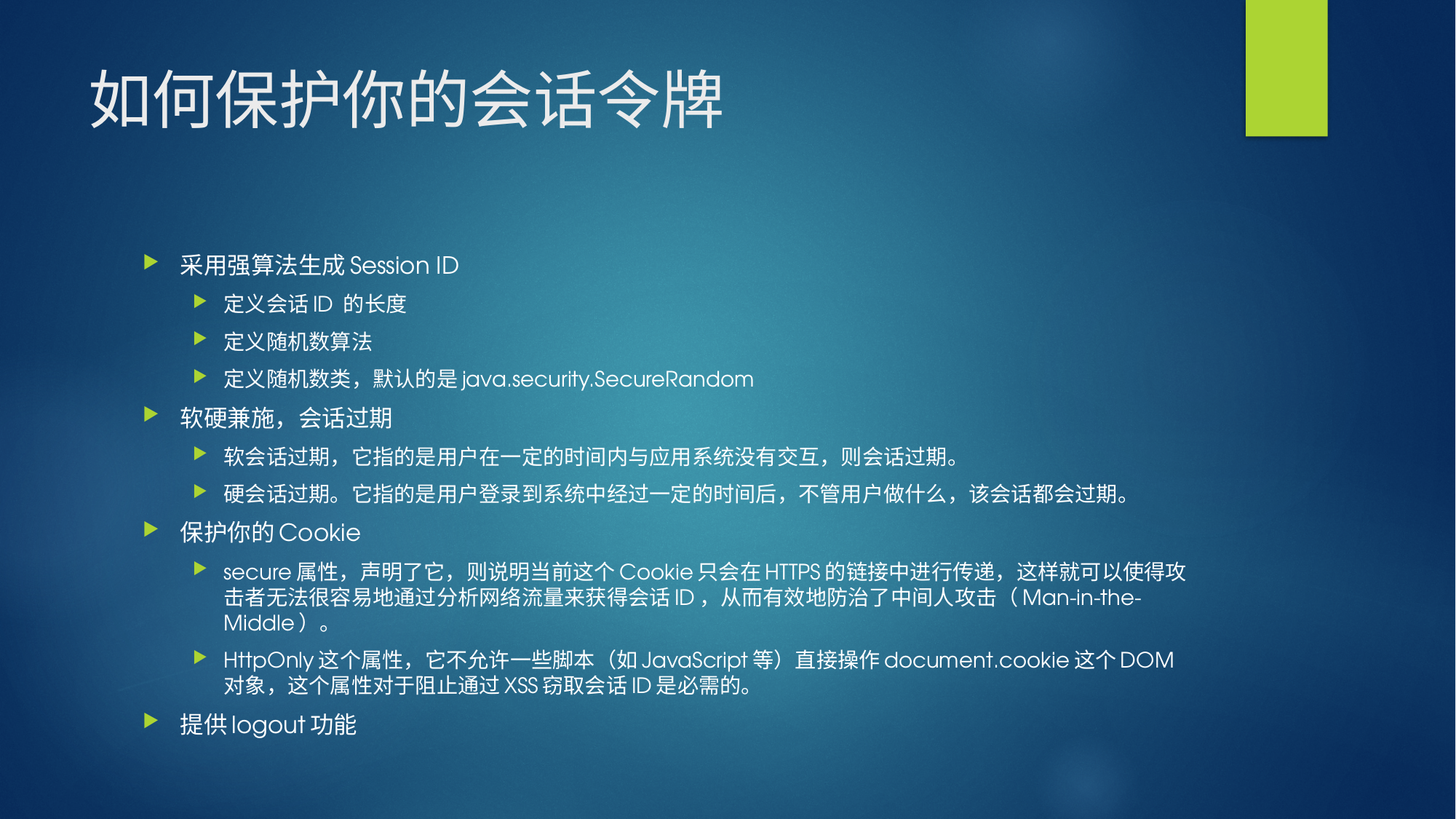

# 如何保护你的会话令牌
采用强算法生成Session ID
定义会话ID 的长度
定义随机数算法
定义随机数类，默认的是java.security.SecureRandom
软硬兼施，会话过期
软会话过期，它指的是用户在一定的时间内与应用系统没有交互，则会话过期。
硬会话过期。它指的是用户登录到系统中经过一定的时间后，不管用户做什么，该会话都会过期。
保护你的Cookie
secure属性，声明了它，则说明当前这个Cookie只会在HTTPS的链接中进行传递，这样就可以使得攻击者无法很容易地通过分析网络流量来获得会话ID，从而有效地防治了中间人攻击（Man-in-the-Middle）。
HttpOnly这个属性，它不允许一些脚本（如JavaScript等）直接操作document.cookie这个DOM对象，这个属性对于阻止通过XSS窃取会话ID是必需的。
提供logout功能